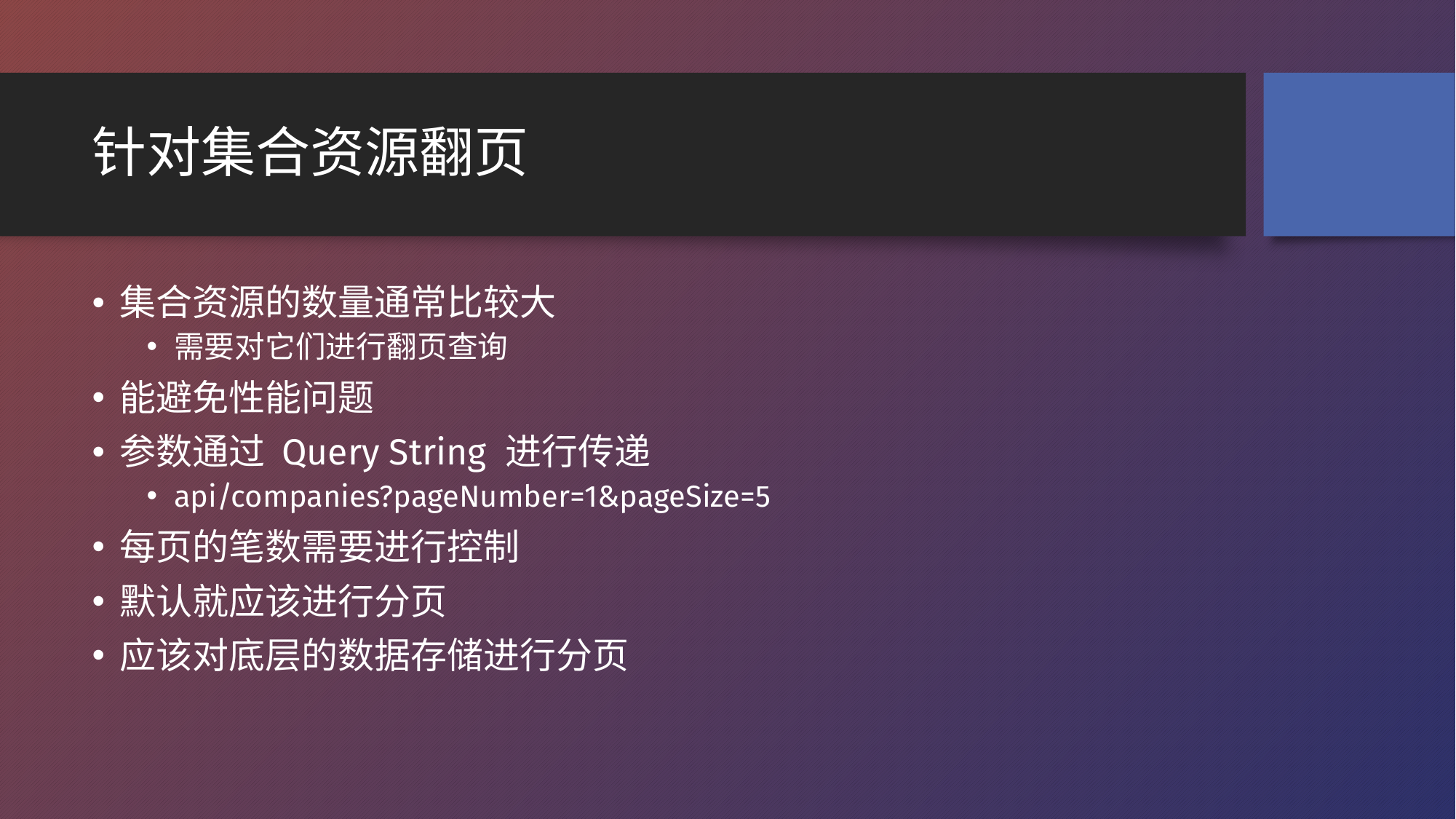

# 针对集合资源翻页
集合资源的数量通常比较大
需要对它们进行翻页查询
能避免性能问题
参数通过 Query String 进行传递
api/companies?pageNumber=1&pageSize=5
每页的笔数需要进行控制
默认就应该进行分页
应该对底层的数据存储进行分页